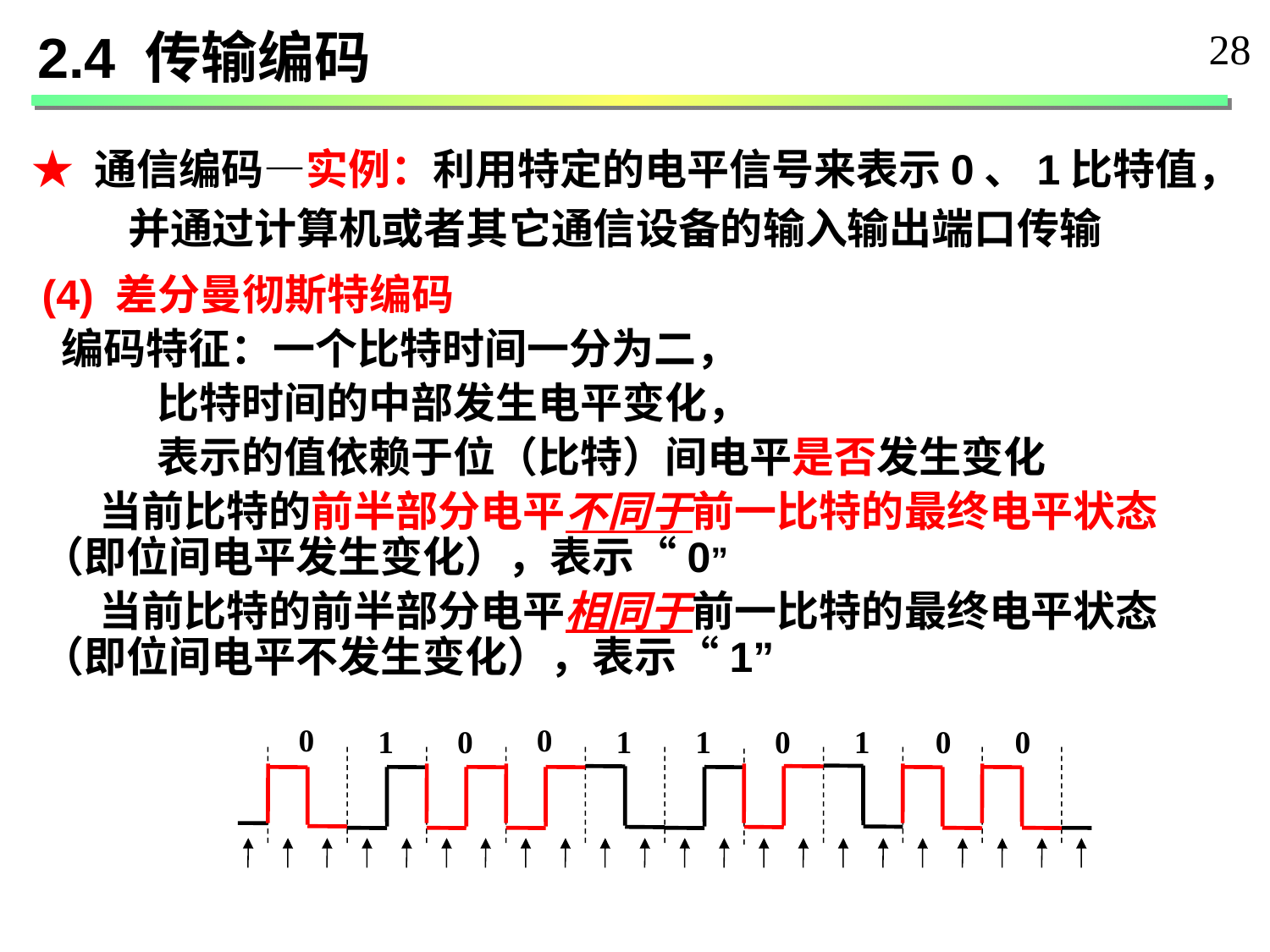

2.4 传输编码
28

★ 通信编码—实例：利用特定的电平信号来表示0、1比特值，
         并通过计算机或者其它通信设备的输入输出端口传输
(4) 差分曼彻斯特编码
 编码特征：一个比特时间一分为二，
           比特时间的中部发生电平变化，
           表示的值依赖于位（比特）间电平是否发生变化
     当前比特的前半部分电平不同于前一比特的最终电平状态（即位间电平发生变化），表示“0”
     当前比特的前半部分电平相同于前一比特的最终电平状态（即位间电平不发生变化），表示“1”
0
0
1
0
1
1
0
1
0
0